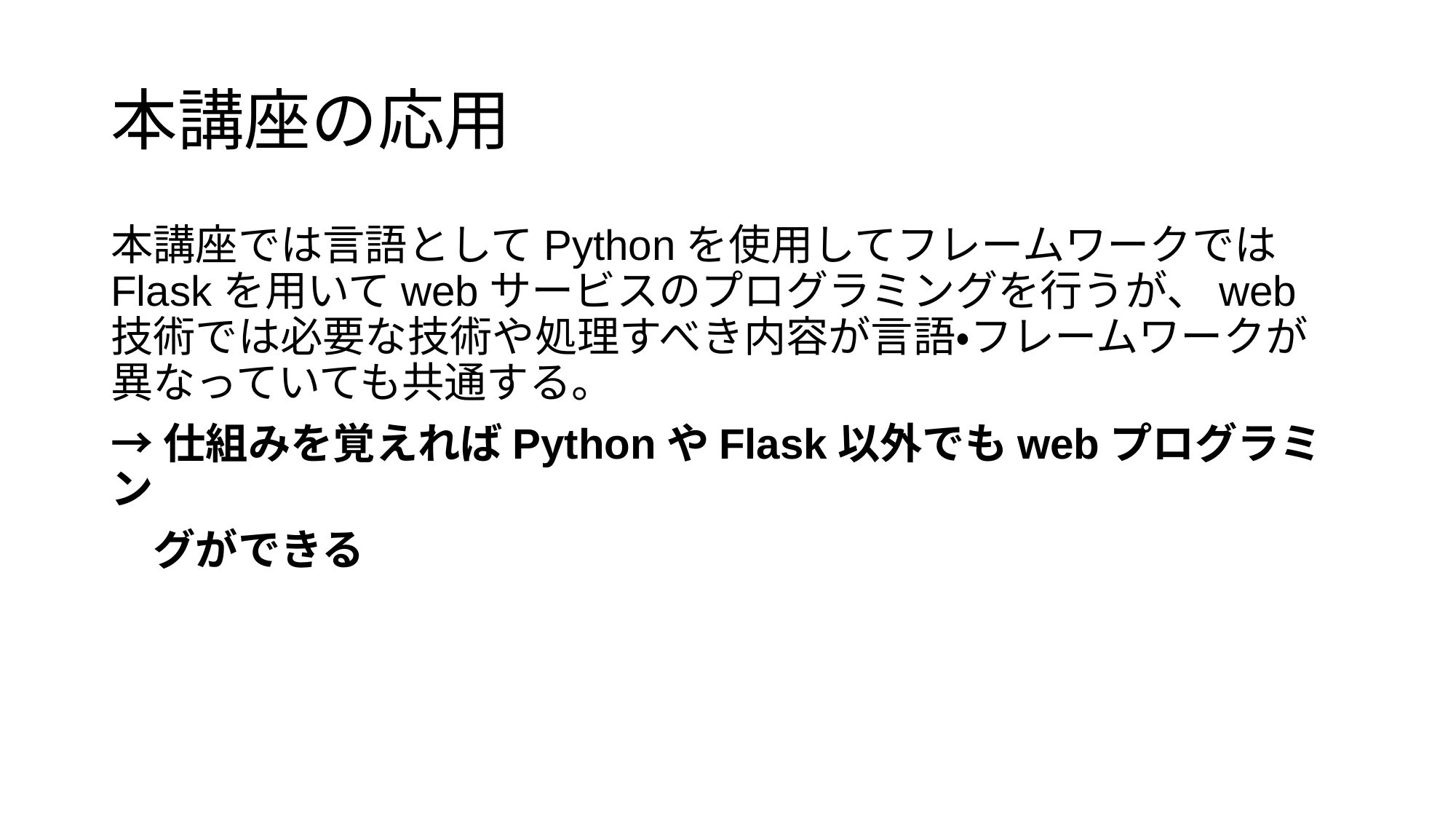

# 本講座の応用
本講座では言語としてPythonを使用してフレームワークではFlaskを用いてwebサービスのプログラミングを行うが、web技術では必要な技術や処理すべき内容が言語・フレームワークが異なっていても共通する。
→仕組みを覚えればPythonやFlask以外でもwebプログラミン
　グができる